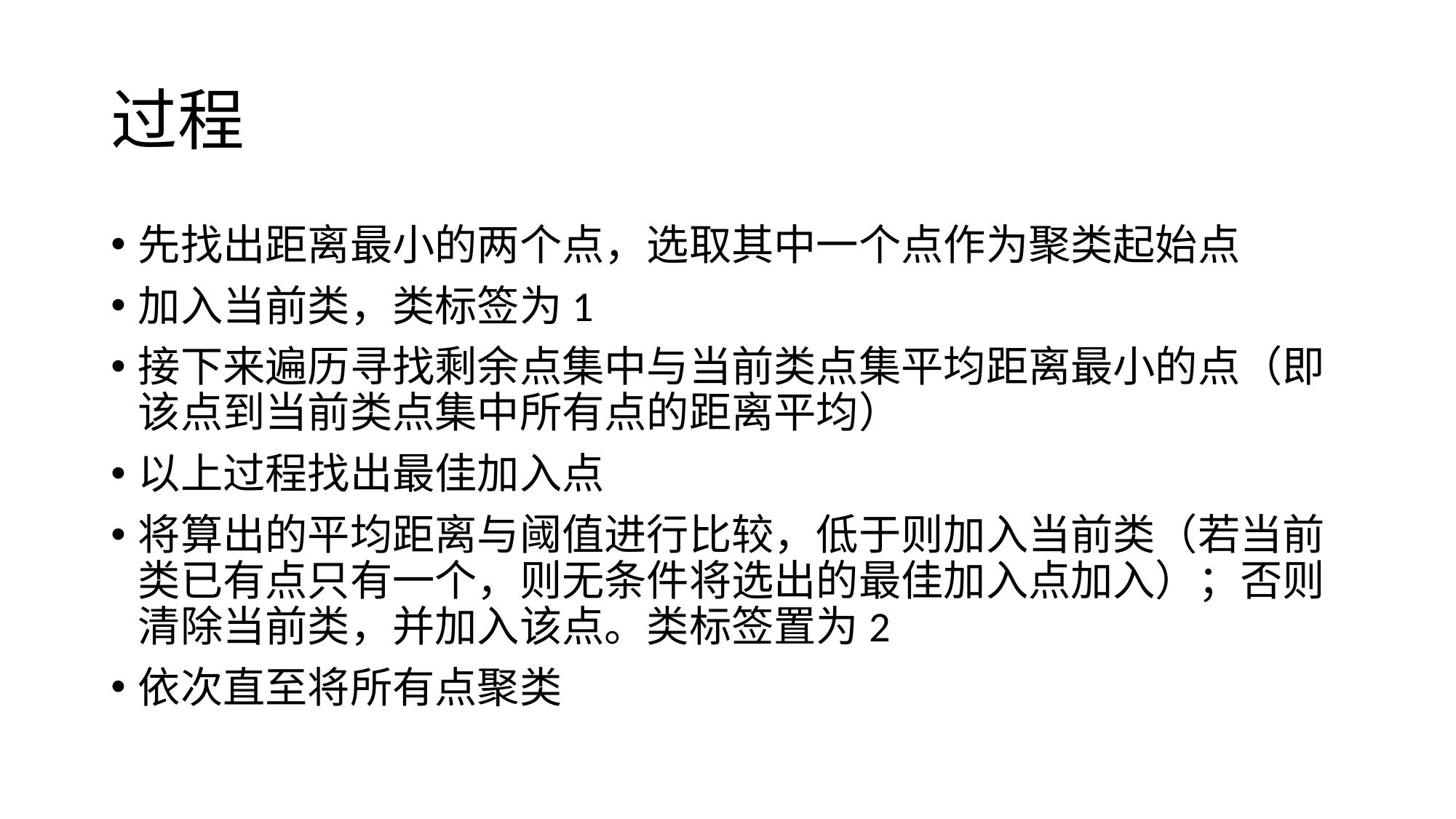

# 过程
先找出距离最小的两个点，选取其中一个点作为聚类起始点
加入当前类，类标签为1
接下来遍历寻找剩余点集中与当前类点集平均距离最小的点（即该点到当前类点集中所有点的距离平均）
以上过程找出最佳加入点
将算出的平均距离与阈值进行比较，低于则加入当前类（若当前类已有点只有一个，则无条件将选出的最佳加入点加入）；否则清除当前类，并加入该点。类标签置为2
依次直至将所有点聚类